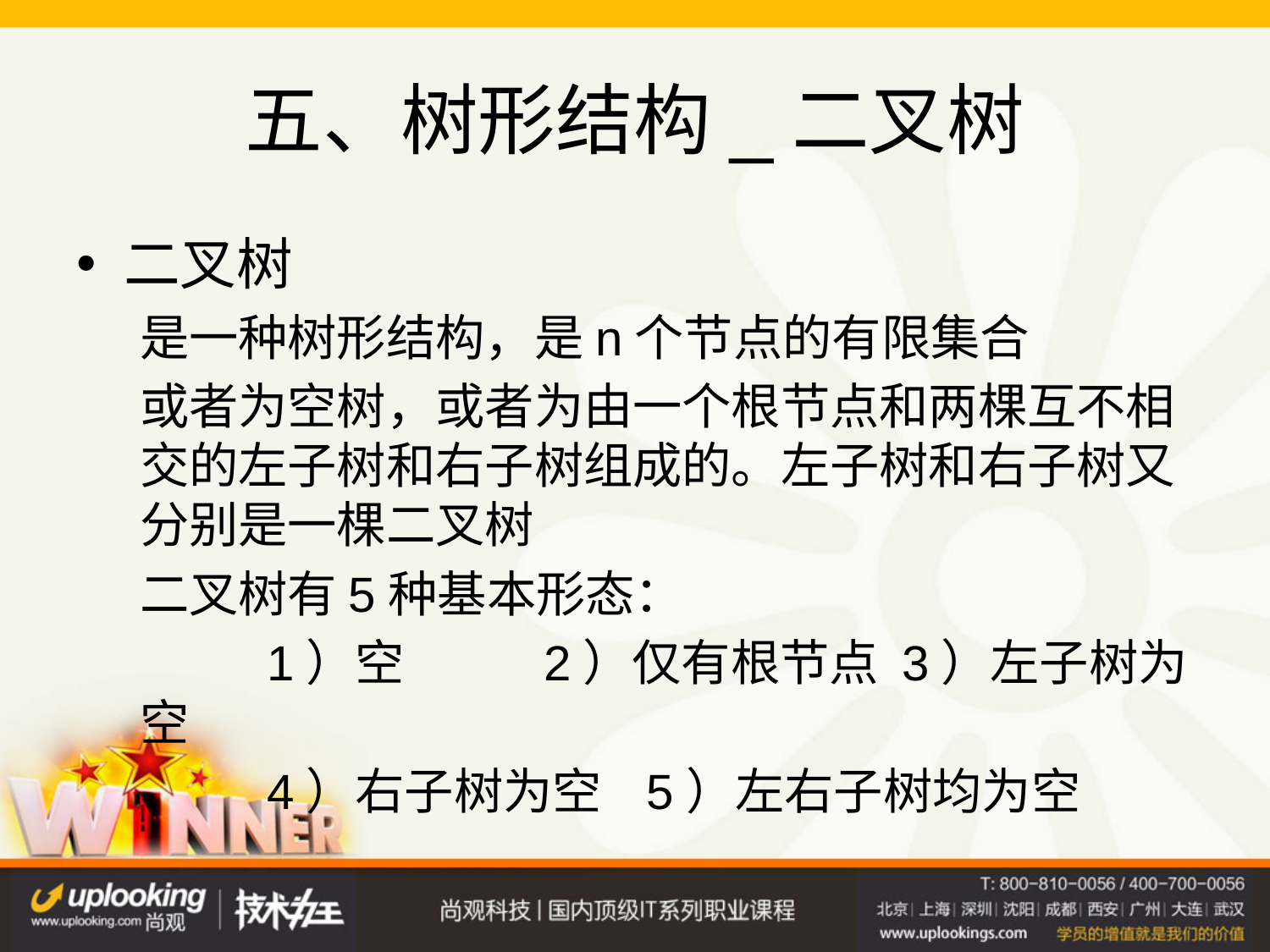

# 五、树形结构_二叉树
二叉树
是一种树形结构，是n个节点的有限集合
或者为空树，或者为由一个根节点和两棵互不相交的左子树和右子树组成的。左子树和右子树又分别是一棵二叉树
二叉树有5种基本形态：
	1）空	 2）仅有根节点  	3）左子树为空
	4）右子树为空   5）左右子树均为空